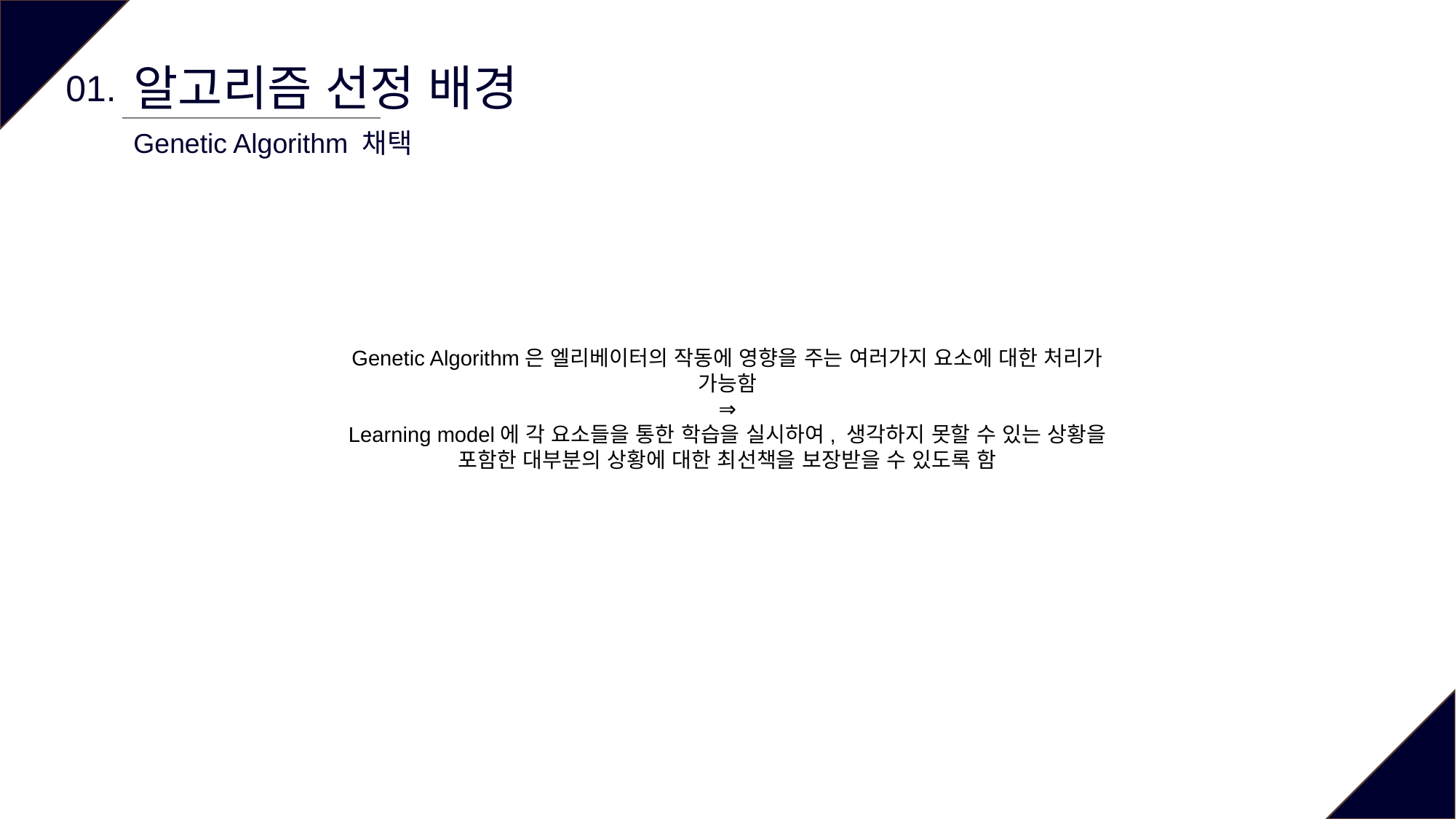

알고리즘 선정 배경
01.
Genetic Algorithm 채택
Genetic Algorithm은 엘리베이터의 작동에 영향을 주는 여러가지 요소에 대한 처리가 가능함
⇒
Learning model에 각 요소들을 통한 학습을 실시하여, 생각하지 못할 수 있는 상황을 포함한 대부분의 상황에 대한 최선책을 보장받을 수 있도록 함